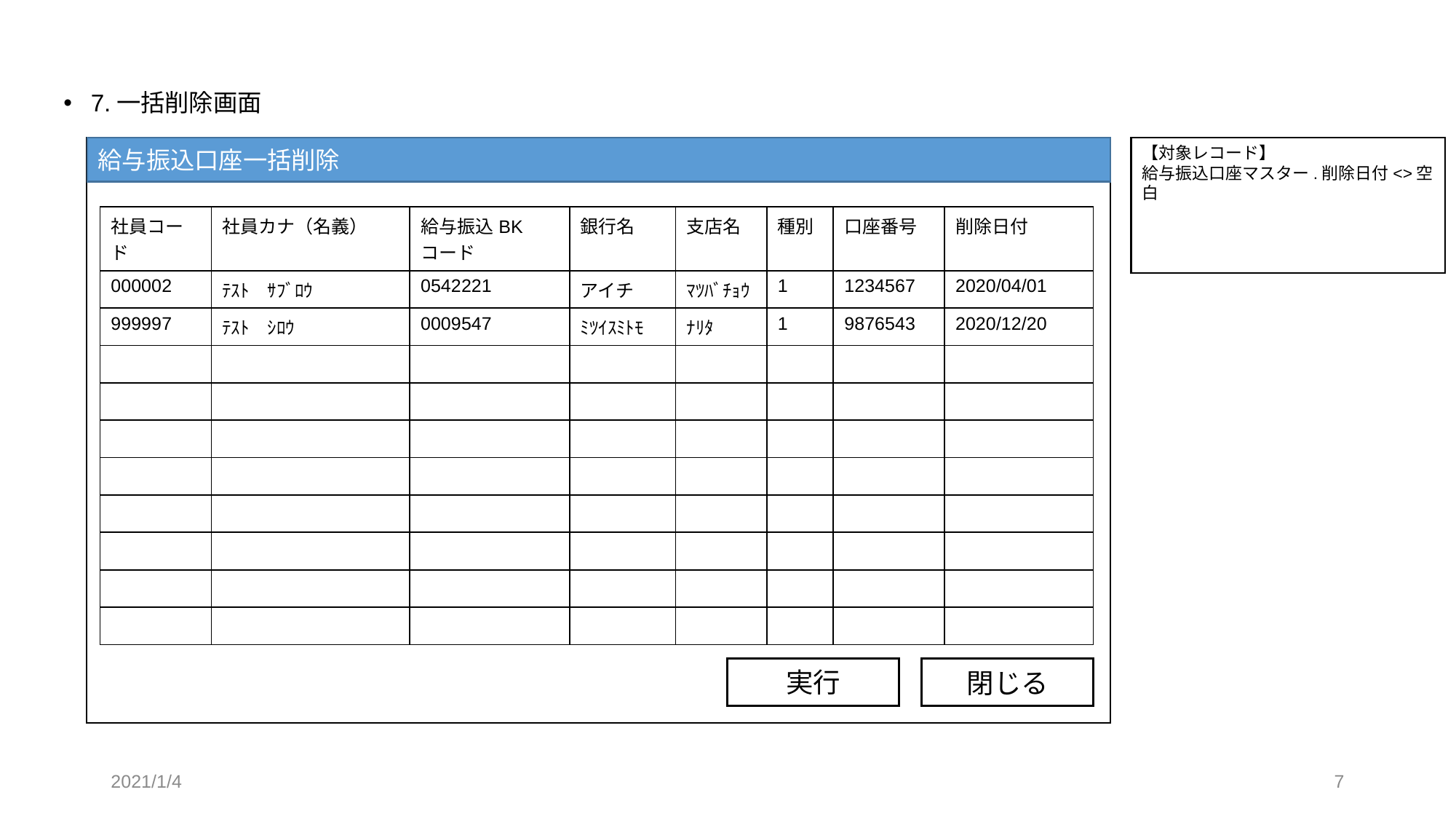

7.一括削除画面

給与振込口座一括削除
【対象レコード】
給与振込口座マスター.削除日付<>空白

| 社員コード | 社員カナ（名義） | 給与振込BKコード | 銀行名 | 支店名 | 種別 | 口座番号 | 削除日付 |
| --- | --- | --- | --- | --- | --- | --- | --- |
| 000002 | ﾃｽﾄ　ｻﾌﾞﾛｳ | 0542221 | アイチ | ﾏﾂﾊﾞﾁｮｳ | 1 | 1234567 | 2020/04/01 |
| 999997 | ﾃｽﾄ　ｼﾛｳ | 0009547 | ﾐﾂｲｽﾐﾄﾓ | ﾅﾘﾀ | 1 | 9876543 | 2020/12/20 |
|  |  |  |  |  |  |  |  |
|  |  |  |  |  |  |  |  |
|  |  |  |  |  |  |  |  |
|  |  |  |  |  |  |  |  |
|  |  |  |  |  |  |  |  |
|  |  |  |  |  |  |  |  |
|  |  |  |  |  |  |  |  |
|  |  |  |  |  |  |  |  |
実行
閉じる
2021/1/4
7